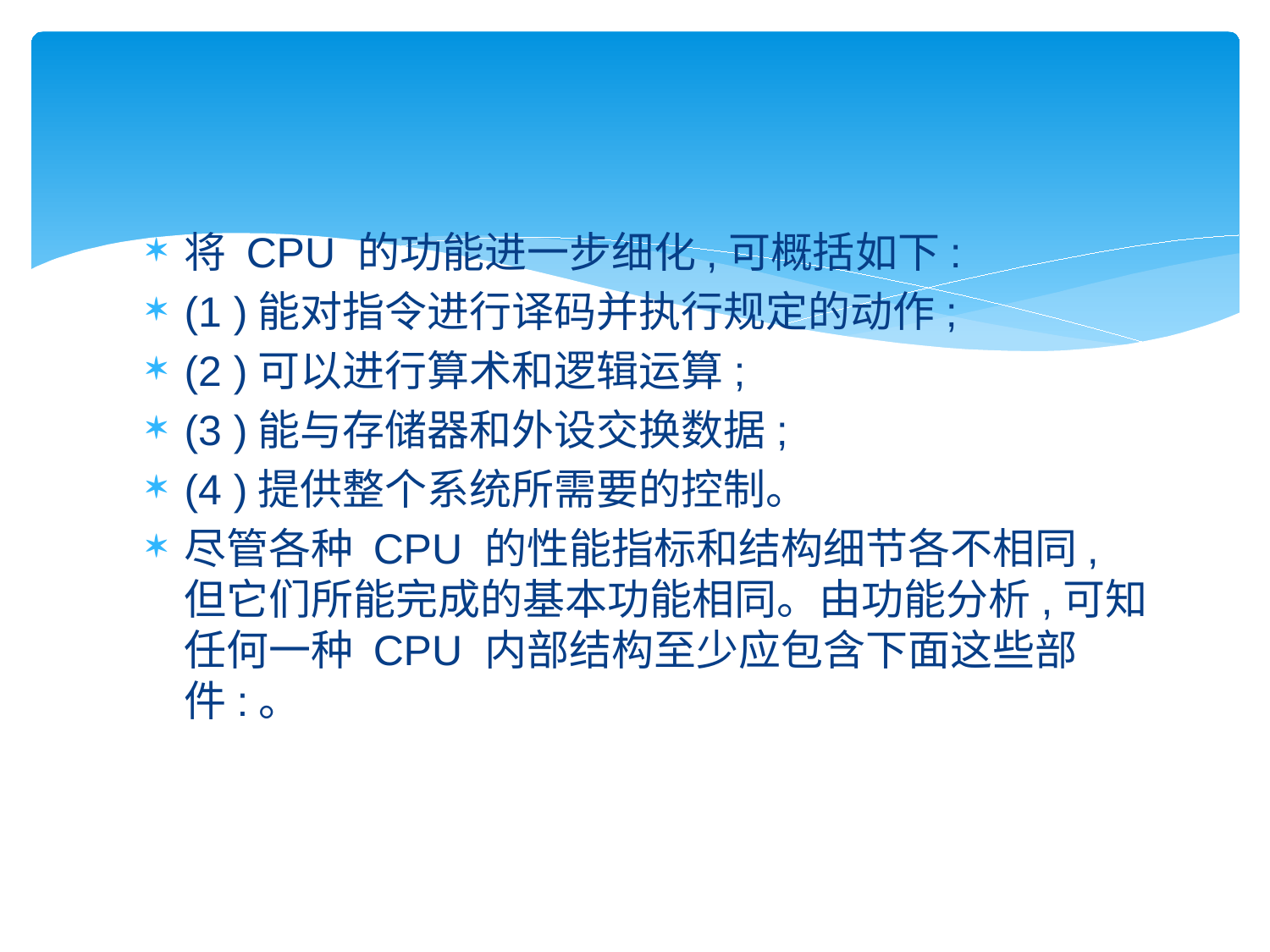

#
将 CPU 的功能进一步细化,可概括如下:
(1 )能对指令进行译码并执行规定的动作;
(2 )可以进行算术和逻辑运算;
(3 )能与存储器和外设交换数据;
(4 )提供整个系统所需要的控制。
尽管各种 CPU 的性能指标和结构细节各不相同,但它们所能完成的基本功能相同。由功能分析,可知任何一种 CPU 内部结构至少应包含下面这些部件:。